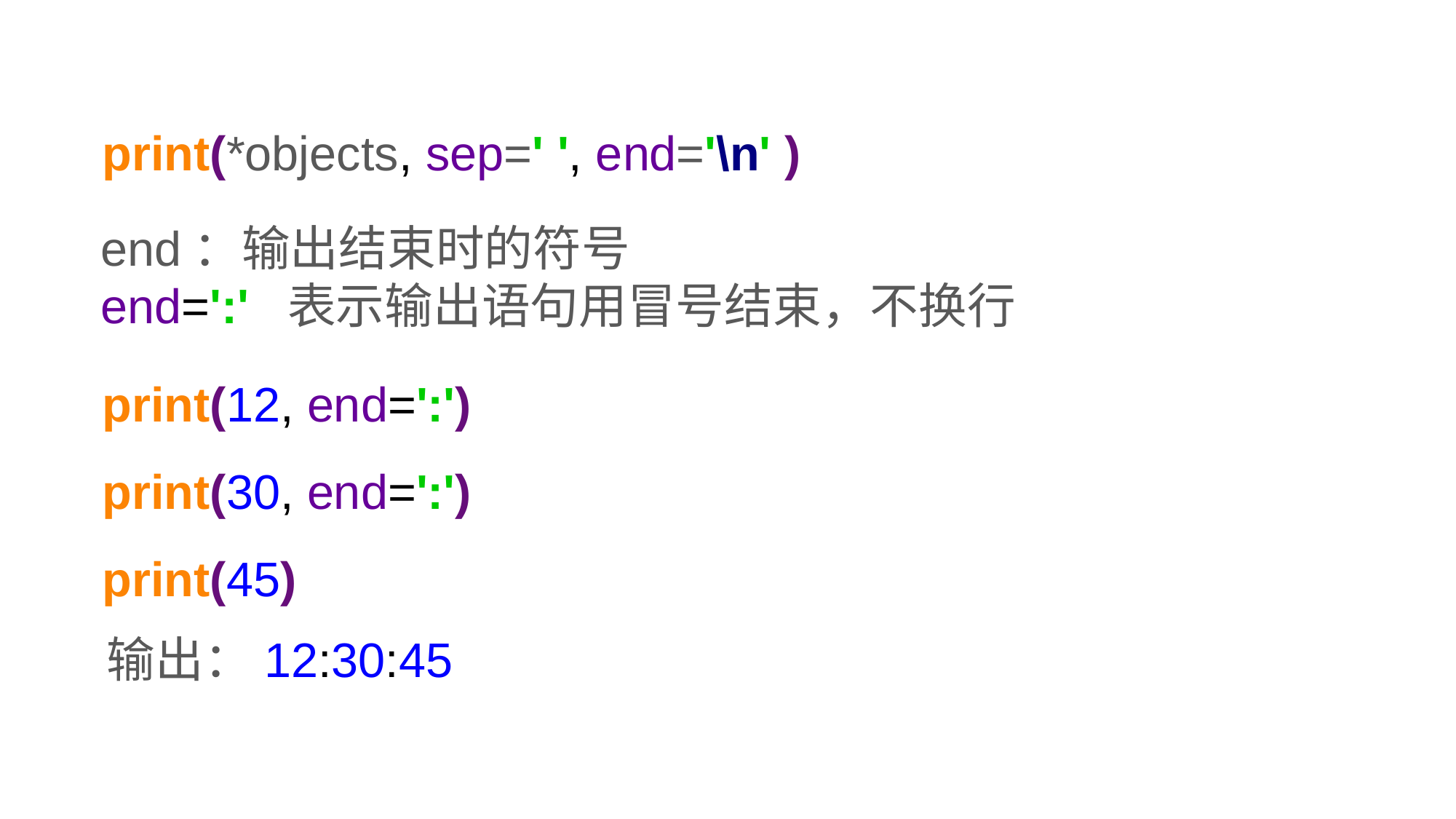

print(*objects, sep=' ', end='\n' )

end：输出结束时的符号
end=':'  表示输出语句用冒号结束，不换行
print(12, end=':')
print(30, end=':')
print(45)
输出：12:30:45